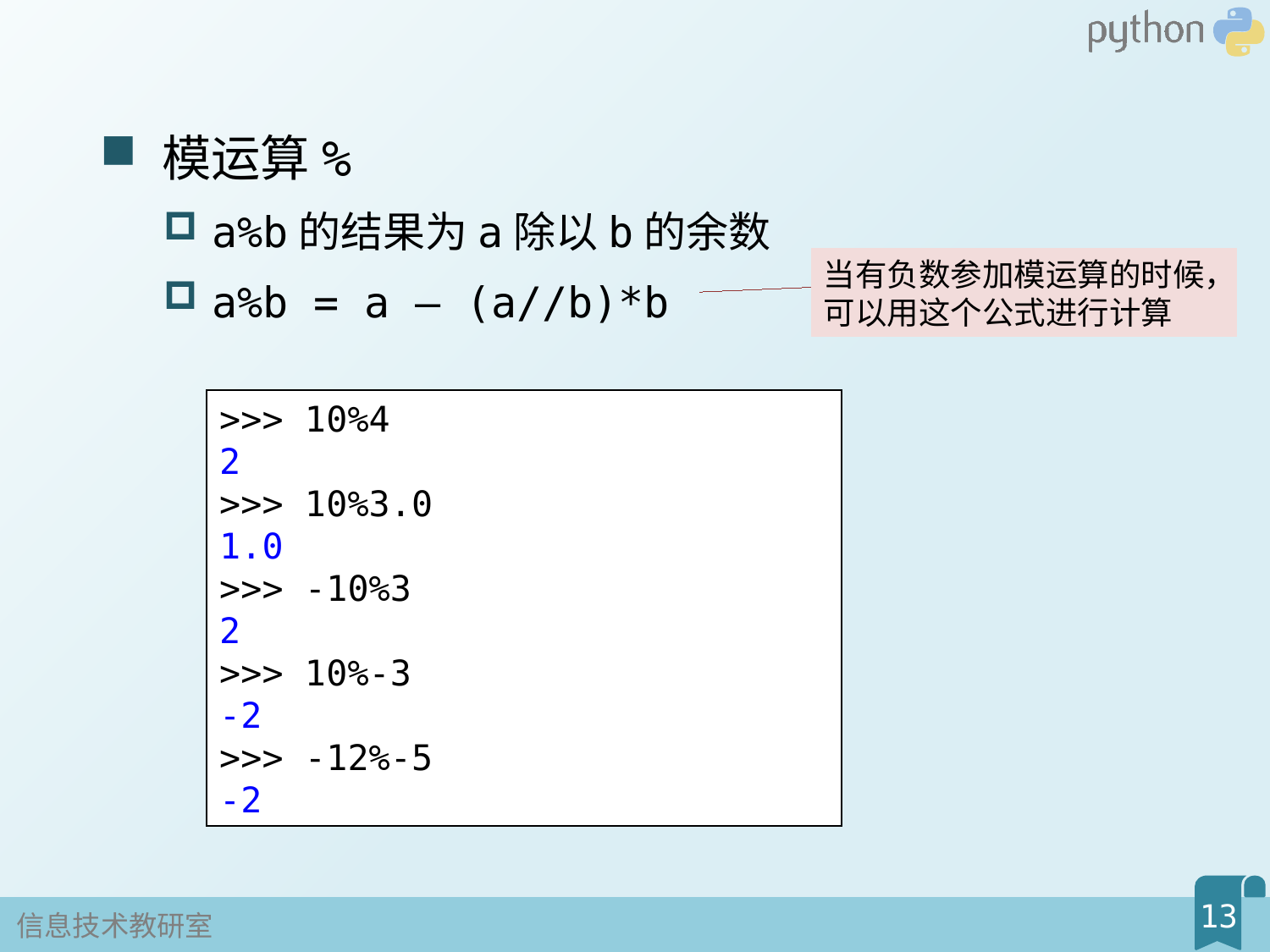

模运算%
a%b的结果为a除以b的余数
a%b = a – (a//b)*b
当有负数参加模运算的时候，可以用这个公式进行计算
>>> 10%4
2
>>> 10%3.0
1.0
>>> -10%3
2
>>> 10%-3
-2
>>> -12%-5
-2
13